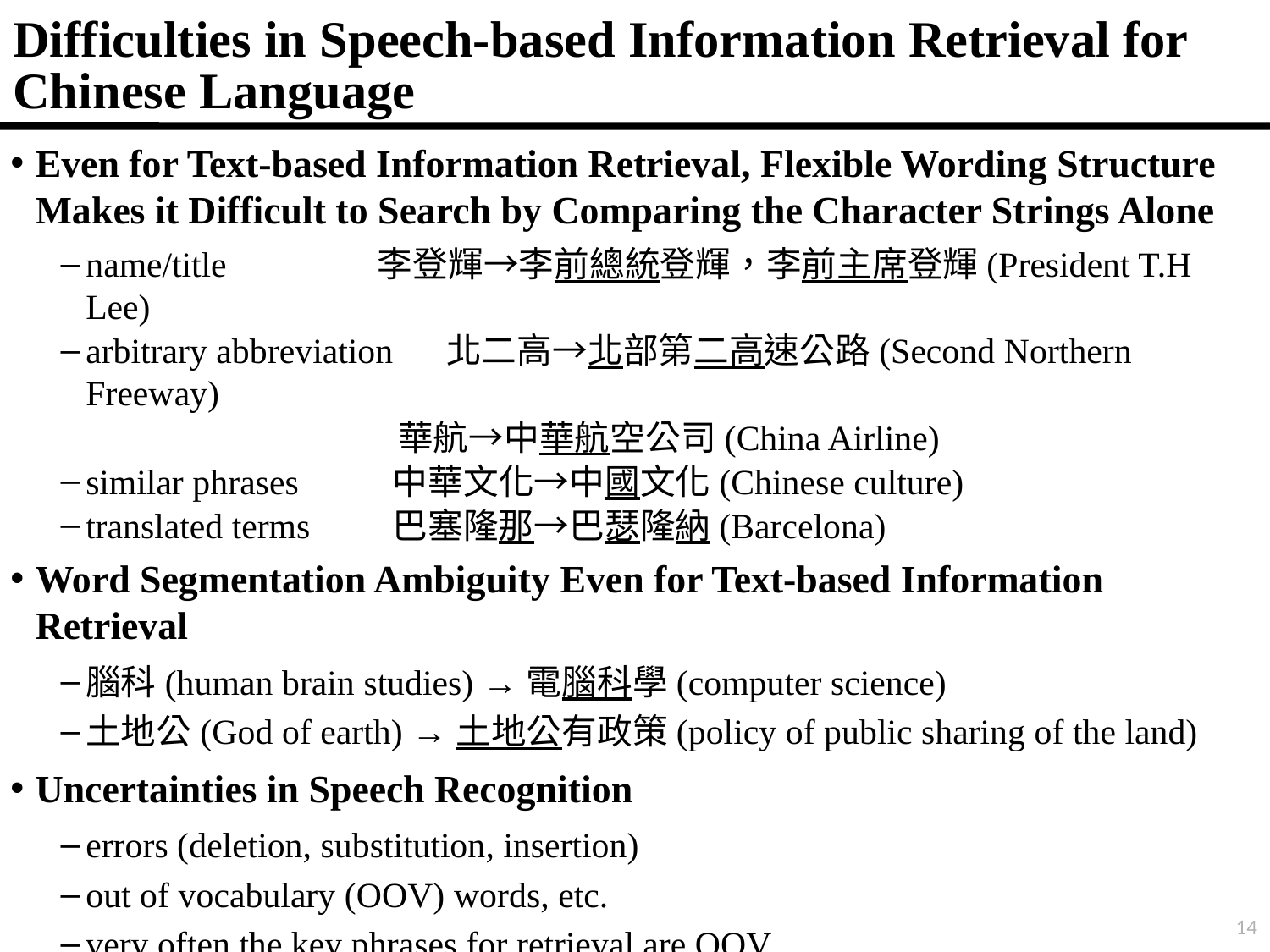

# Difficulties in Speech-based Information Retrieval for Chinese Language

Even for Text-based Information Retrieval, Flexible Wording Structure Makes it Difficult to Search by Comparing the Character Strings Alone
name/title                李登輝→李前總統登輝，李前主席登輝(President T.H Lee)
arbitrary abbreviation     北二高→北部第二高速公路(Second Northern Freeway)
                                          華航→中華航空公司(China Airline)
similar phrases	     中華文化→中國文化(Chinese culture)
translated terms	     巴塞隆那→巴瑟隆納(Barcelona)
Word Segmentation Ambiguity Even for Text-based Information Retrieval
腦科(human brain studies) →電腦科學(computer science)
土地公(God of earth) →土地公有政策(policy of public sharing of the land)
Uncertainties in Speech Recognition
errors (deletion, substitution, insertion)
out of vocabulary (OOV) words, etc.
very often the key phrases for retrieval are OOV
14